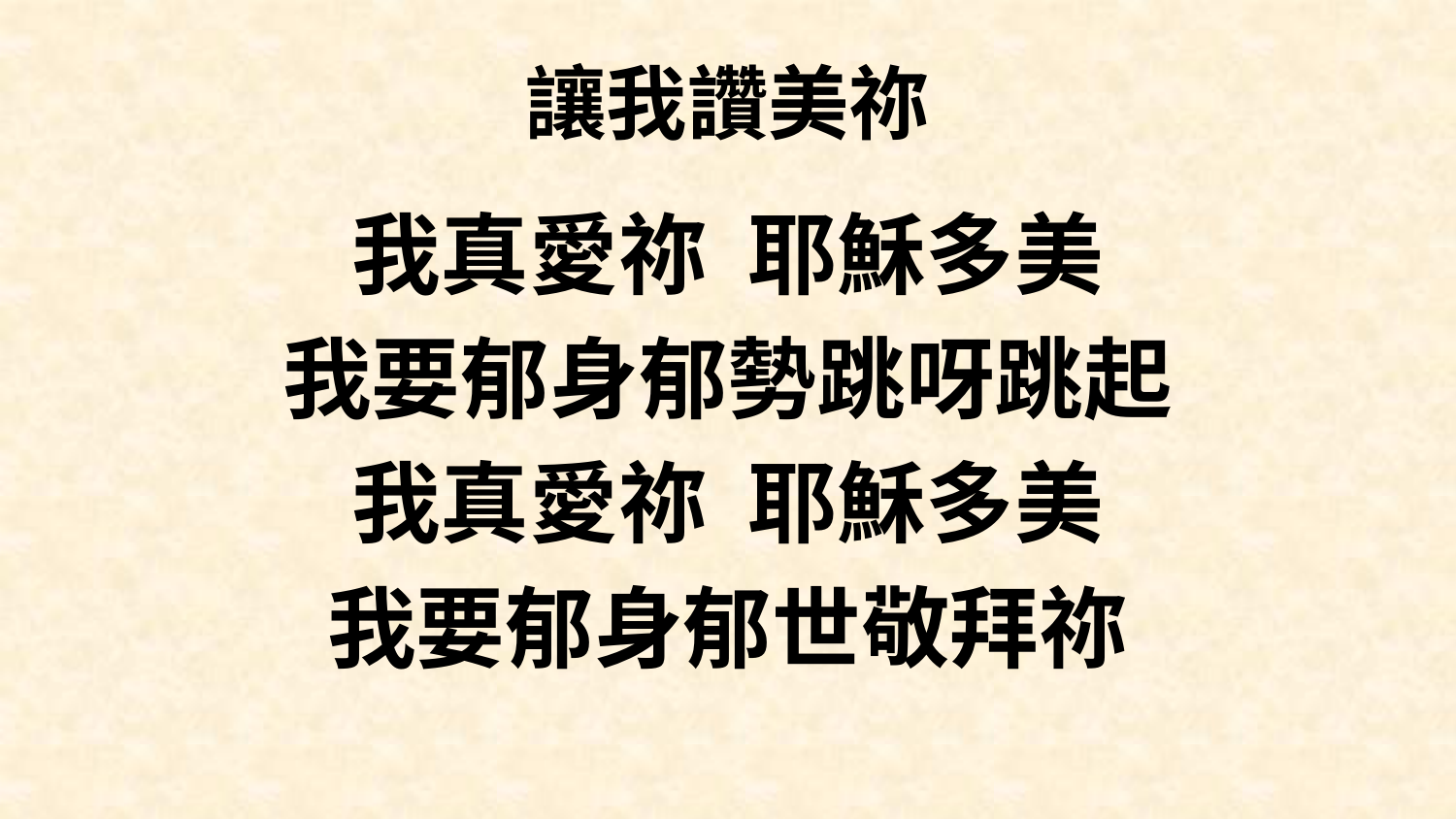

# 讓我讚美祢
我真愛祢  耶穌多美
我要郁身郁勢跳呀跳起
我真愛祢  耶穌多美
我要郁身郁世敬拜祢